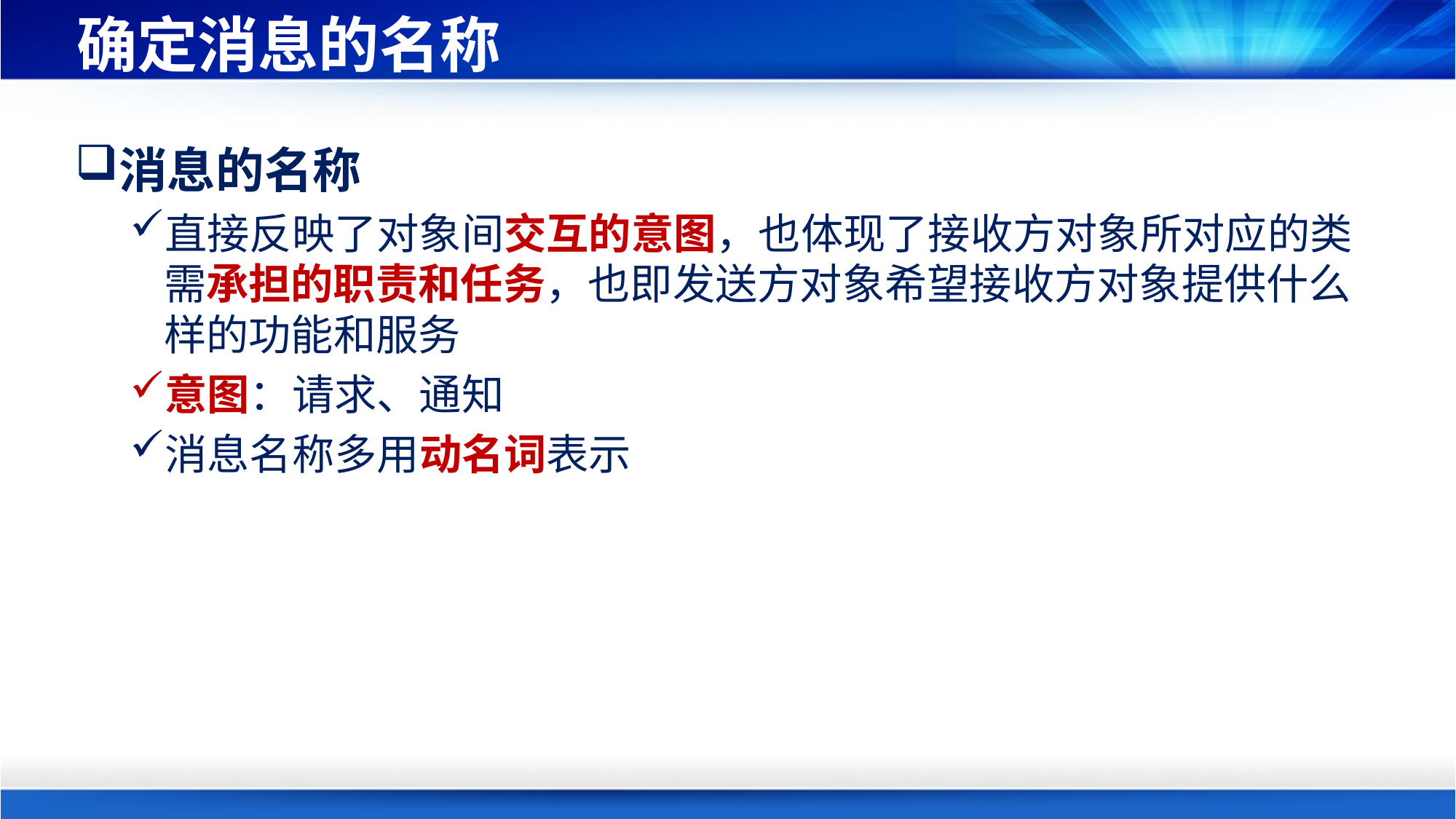

# 确定消息的名称
消息的名称
直接反映了对象间交互的意图，也体现了接收方对象所对应的类需承担的职责和任务，也即发送方对象希望接收方对象提供什么样的功能和服务
意图：请求、通知
消息名称多用动名词表示